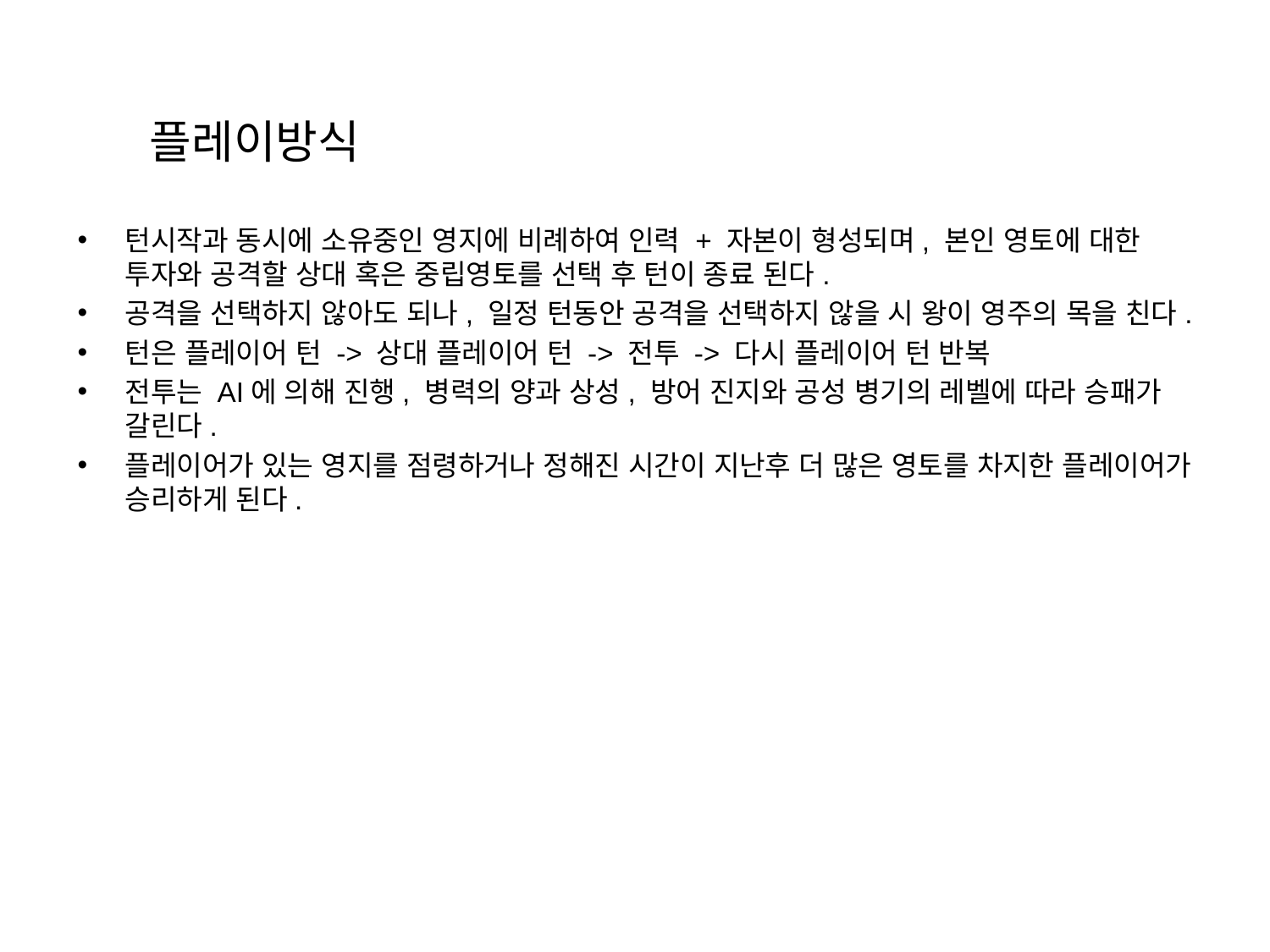

# 플레이방식
턴시작과 동시에 소유중인 영지에 비례하여 인력 + 자본이 형성되며, 본인 영토에 대한 투자와 공격할 상대 혹은 중립영토를 선택 후 턴이 종료 된다.
공격을 선택하지 않아도 되나, 일정 턴동안 공격을 선택하지 않을 시 왕이 영주의 목을 친다.
턴은 플레이어 턴 -> 상대 플레이어 턴 -> 전투 -> 다시 플레이어 턴 반복
전투는 AI에 의해 진행, 병력의 양과 상성, 방어 진지와 공성 병기의 레벨에 따라 승패가 갈린다.
플레이어가 있는 영지를 점령하거나 정해진 시간이 지난후 더 많은 영토를 차지한 플레이어가 승리하게 된다.